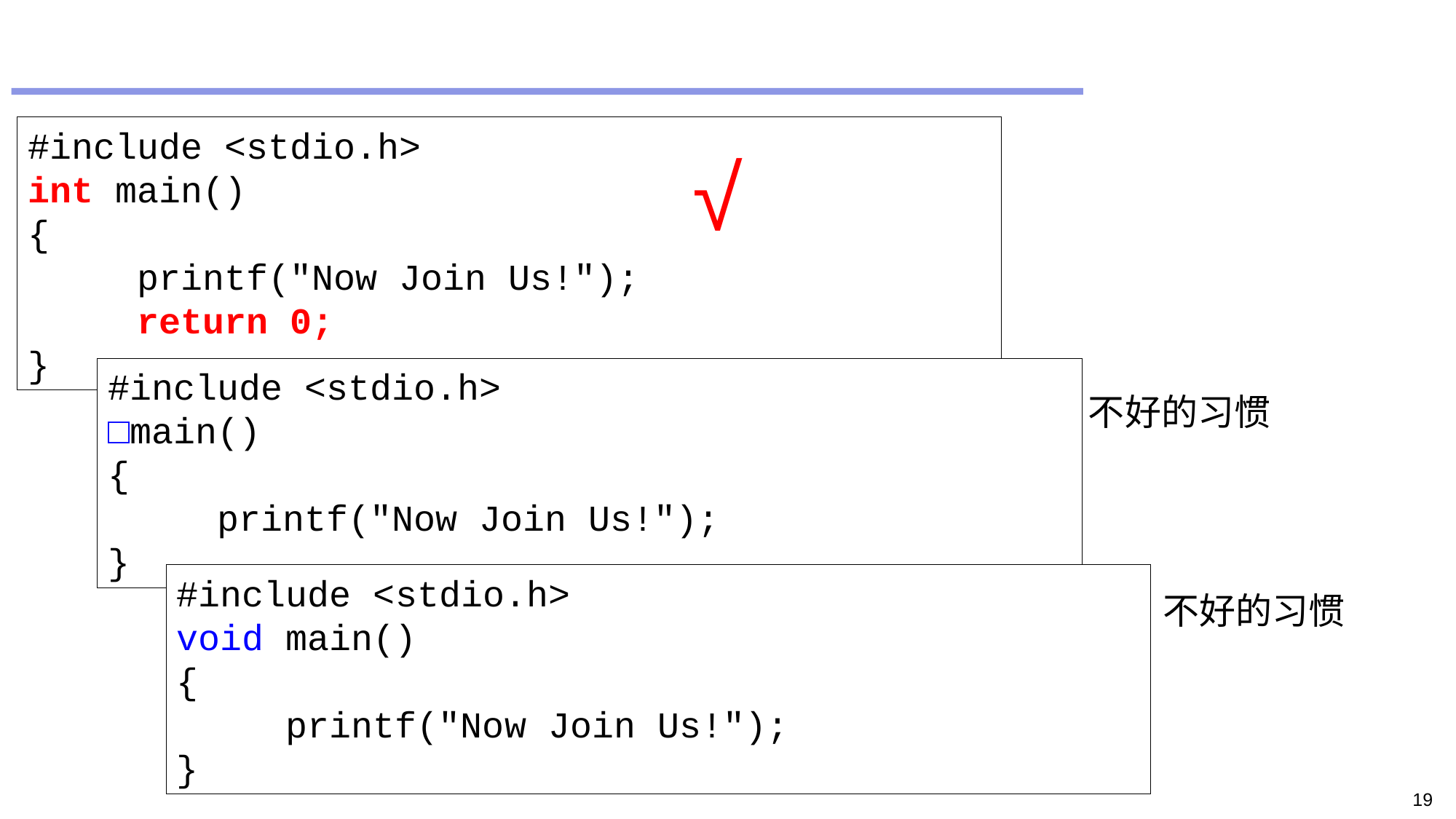

#

#include <stdio.h>
int main()
{
	printf("Now Join Us!");
	return 0;
}
√
#include <stdio.h>
□main()
{
	printf("Now Join Us!");
}
不好的习惯
#include <stdio.h>
void main()
{
	printf("Now Join Us!");
}
不好的习惯
19